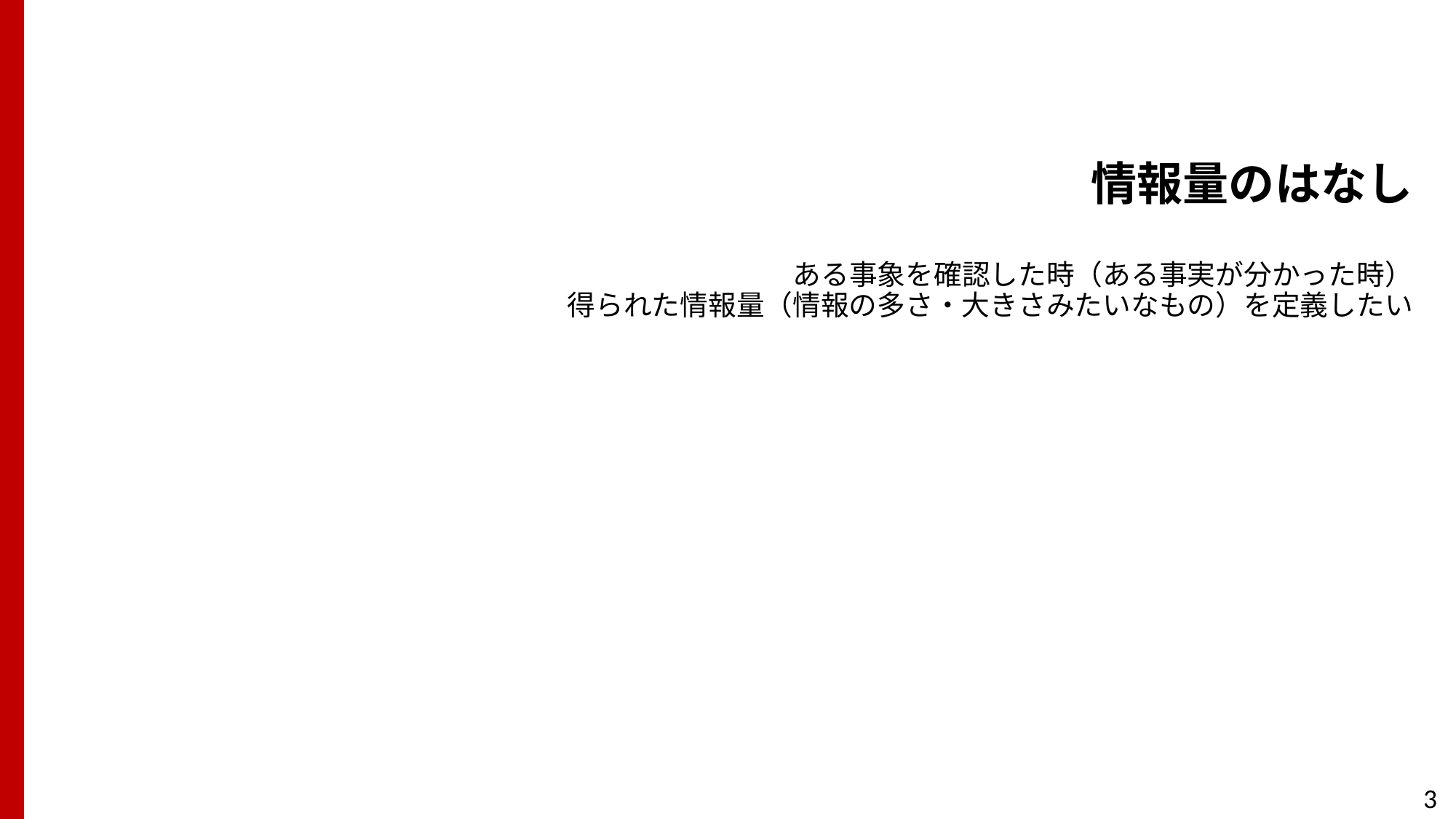

# 情報量のはなし ある事象を確認した時（ある事実が分かった時） 得られた情報量（情報の多さ・大きさみたいなもの）を定義したい
3